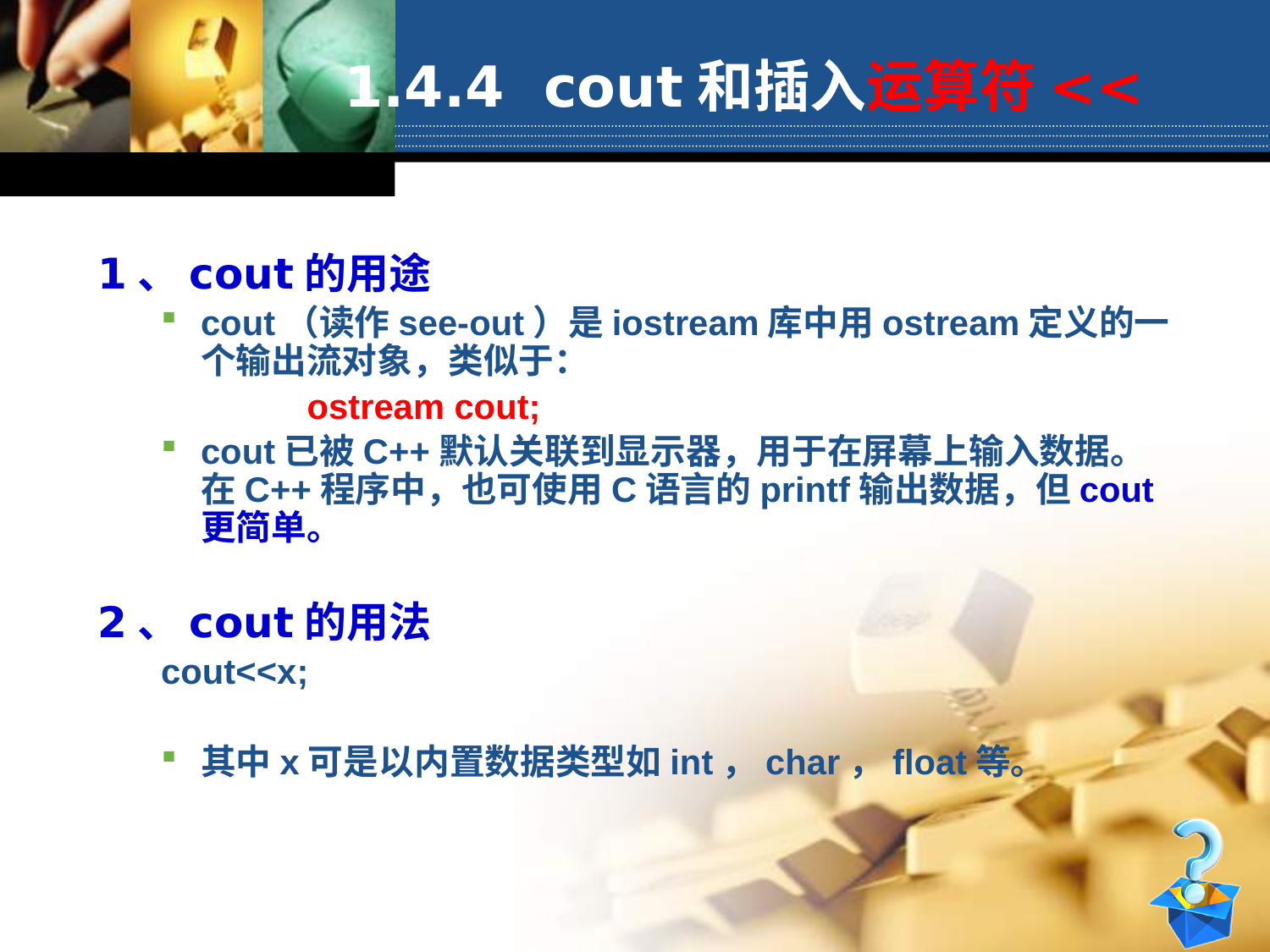

1.4.4  cout和插入运算符<<
1、cout的用途
cout（读作see-out）是iostream库中用ostream定义的一个输出流对象，类似于：
               ostream cout;
cout已被C++默认关联到显示器，用于在屏幕上输入数据。在C++程序中，也可使用C语言的printf输出数据，但cout更简单。

2、cout的用法
cout<<x;

其中x可是以内置数据类型如int，char，float等。